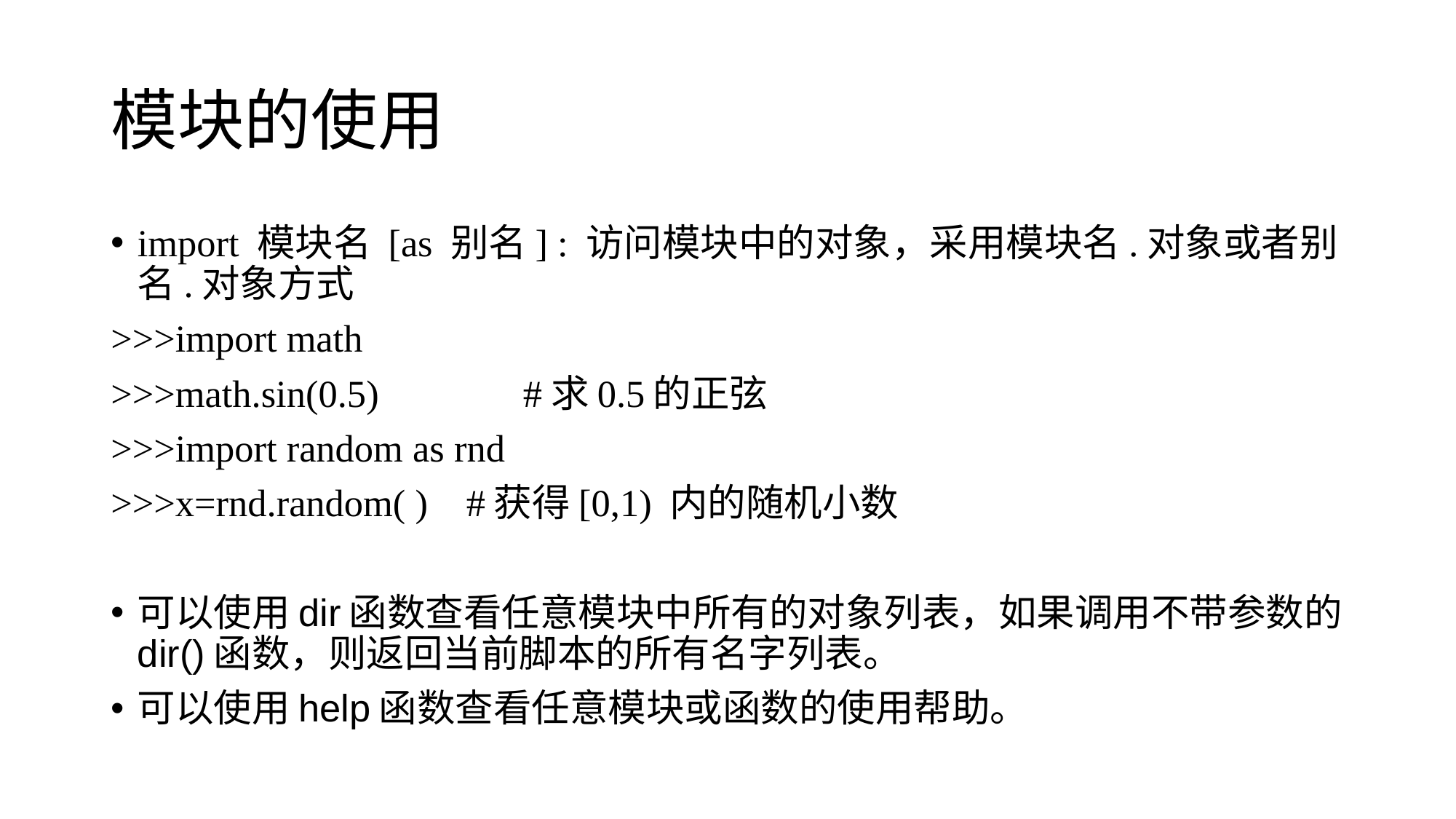

# 模块的使用
import 模块名 [as 别名] : 访问模块中的对象，采用模块名.对象或者别名.对象方式
>>>import math
>>>math.sin(0.5)               #求0.5的正弦
>>>import random as rnd
>>>x=rnd.random( )    #获得[0,1) 内的随机小数

可以使用dir函数查看任意模块中所有的对象列表，如果调用不带参数的dir()函数，则返回当前脚本的所有名字列表。
可以使用help函数查看任意模块或函数的使用帮助。